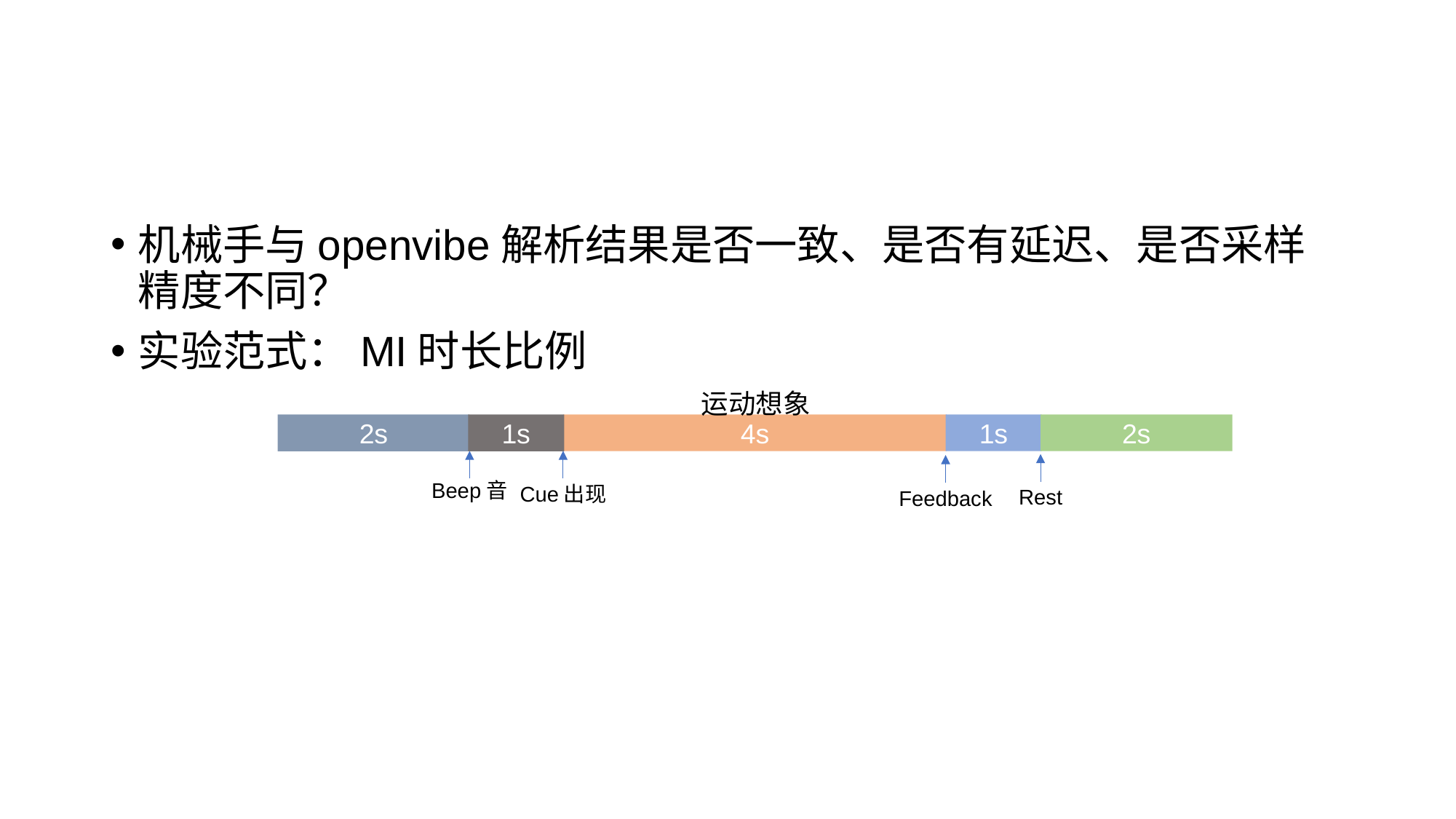

#
机械手与openvibe解析结果是否一致、是否有延迟、是否采样精度不同？
实验范式：MI时长比例

运动想象
2s
1s
4s
1s
2s
Beep音
Cue出现
Rest
Feedback